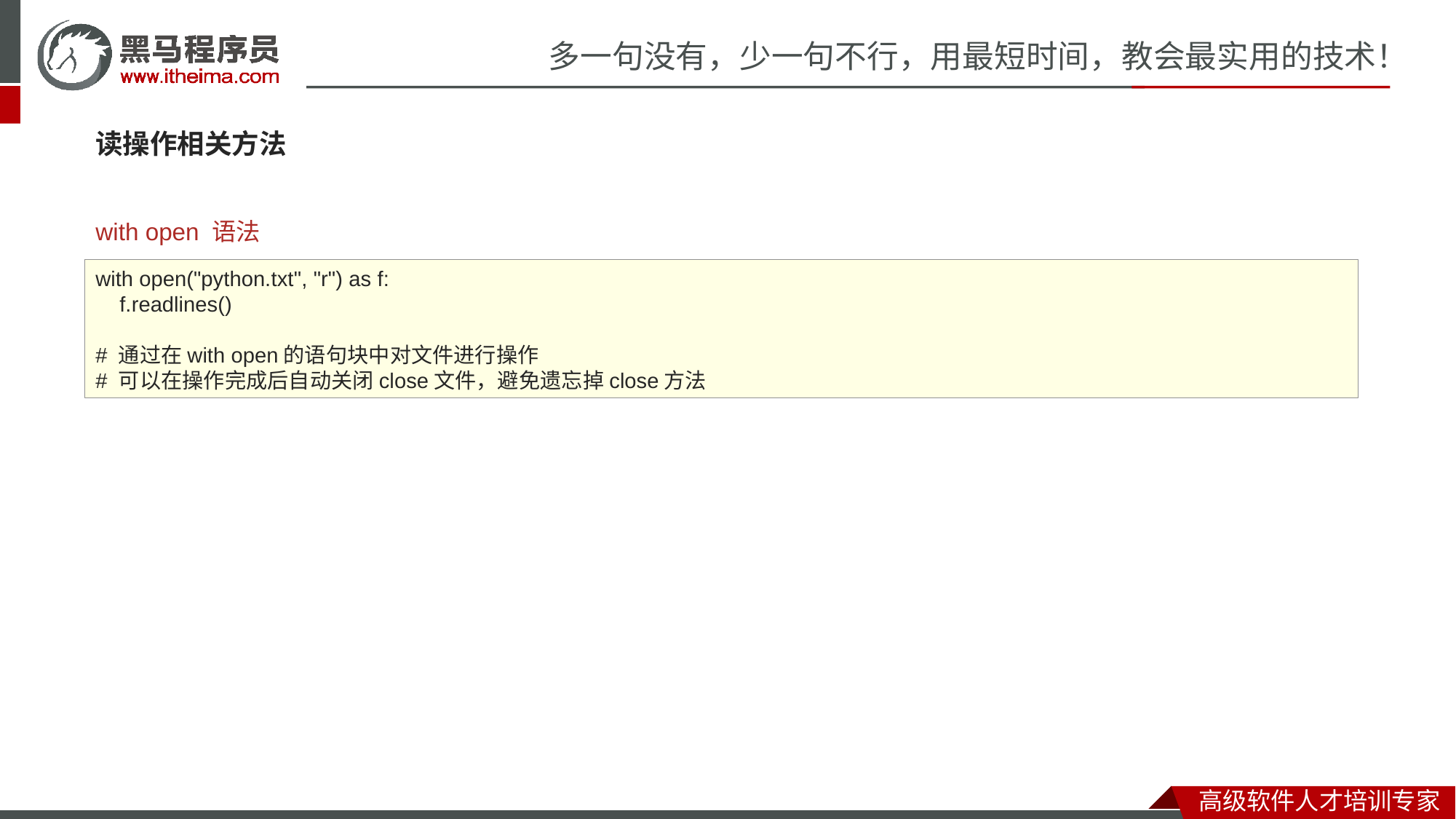

读操作相关方法
with open 语法
with open("python.txt", "r") as f:
    f.readlines()

# 通过在with open的语句块中对文件进行操作
# 可以在操作完成后自动关闭close文件，避免遗忘掉close方法